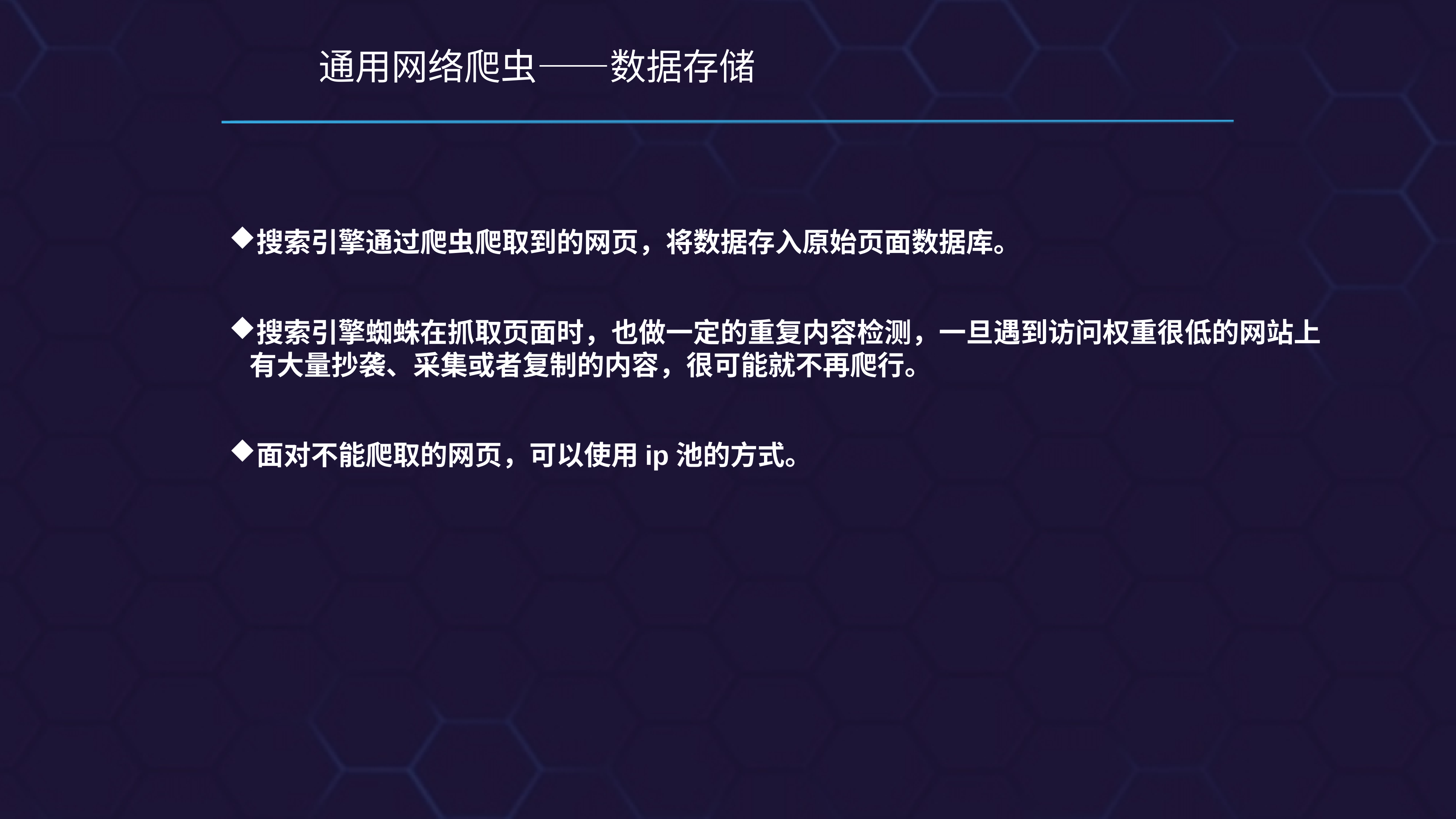

# 通用网络爬虫——数据存储
搜索引擎通过爬虫爬取到的网页，将数据存入原始页面数据库。
搜索引擎蜘蛛在抓取页面时，也做一定的重复内容检测，一旦遇到访问权重很低的网站上有大量抄袭、采集或者复制的内容，很可能就不再爬行。
面对不能爬取的网页，可以使用ip池的方式。